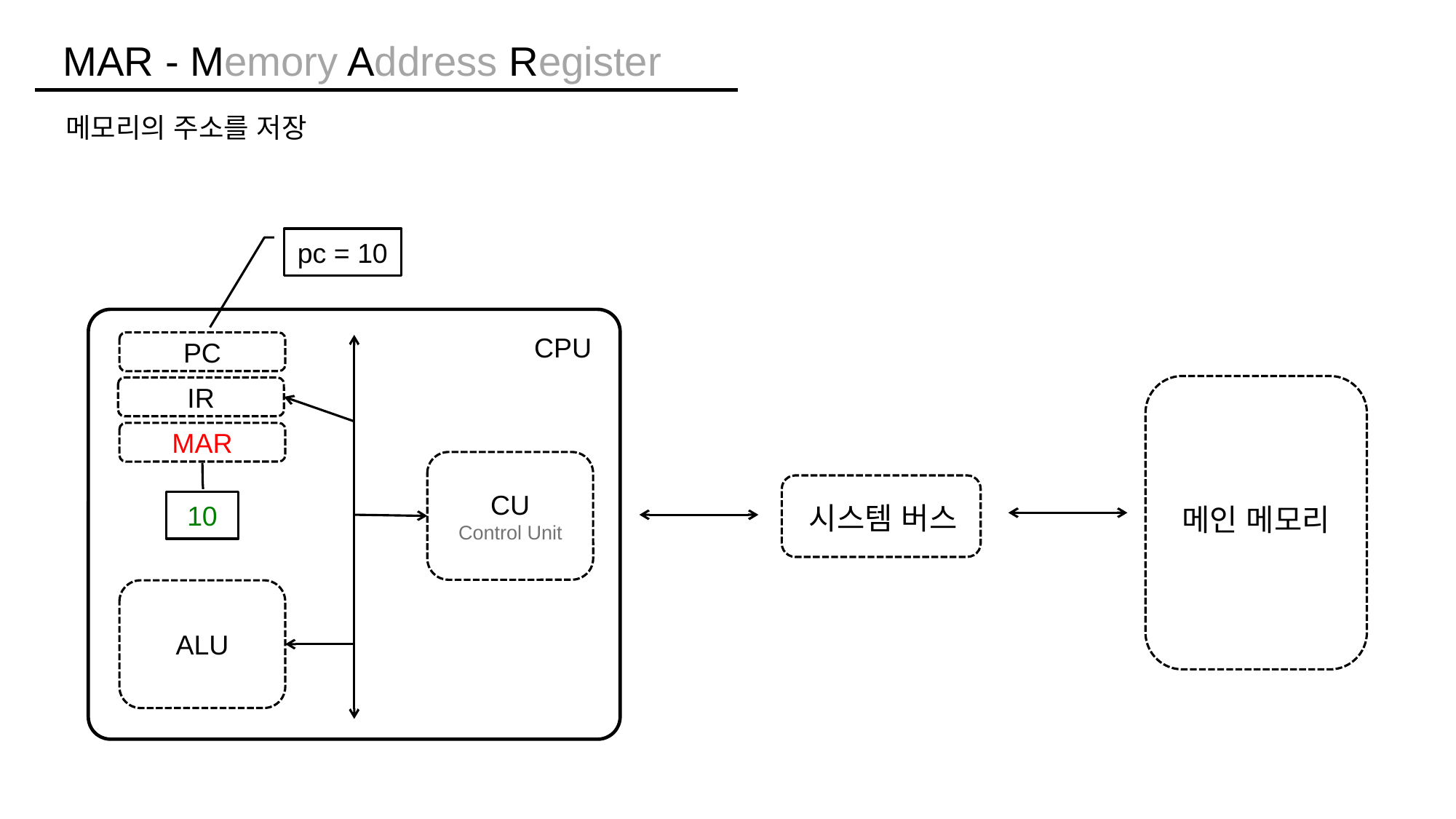

MAR - Memory Address Register
메모리의 주소를 저장
pc = 10

CPU
PC
CU
Control Unit
시스템 버스
ALU

메인 메모리
IR
MAR
10